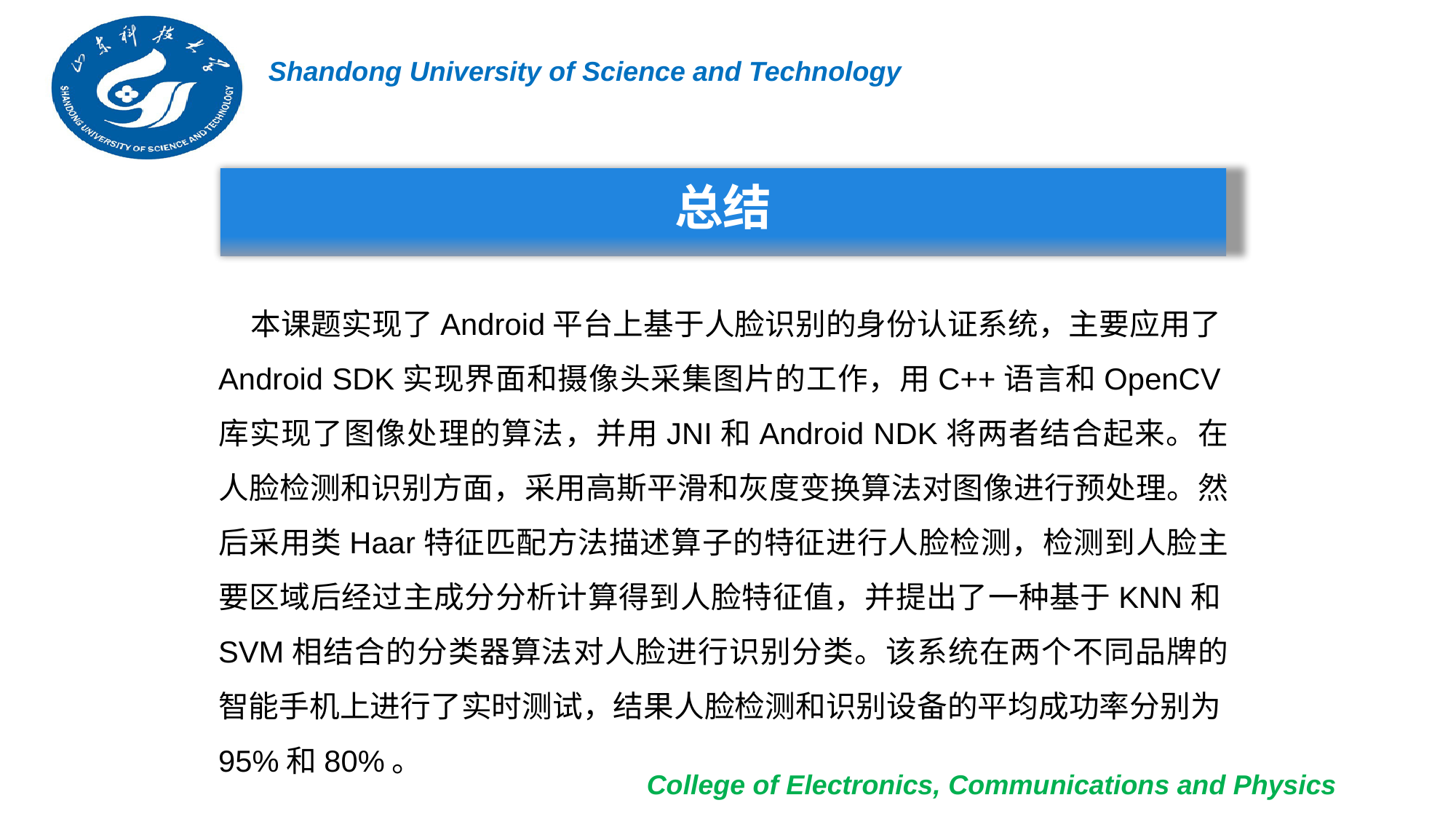

总结
本课题实现了Android平台上基于人脸识别的身份认证系统，主要应用了Android SDK实现界面和摄像头采集图片的工作，用C++语言和OpenCV库实现了图像处理的算法，并用JNI和Android NDK将两者结合起来。在人脸检测和识别方面，采用高斯平滑和灰度变换算法对图像进行预处理。然后采用类Haar特征匹配方法描述算子的特征进行人脸检测，检测到人脸主要区域后经过主成分分析计算得到人脸特征值，并提出了一种基于KNN和SVM相结合的分类器算法对人脸进行识别分类。该系统在两个不同品牌的智能手机上进行了实时测试，结果人脸检测和识别设备的平均成功率分别为95%和80%。